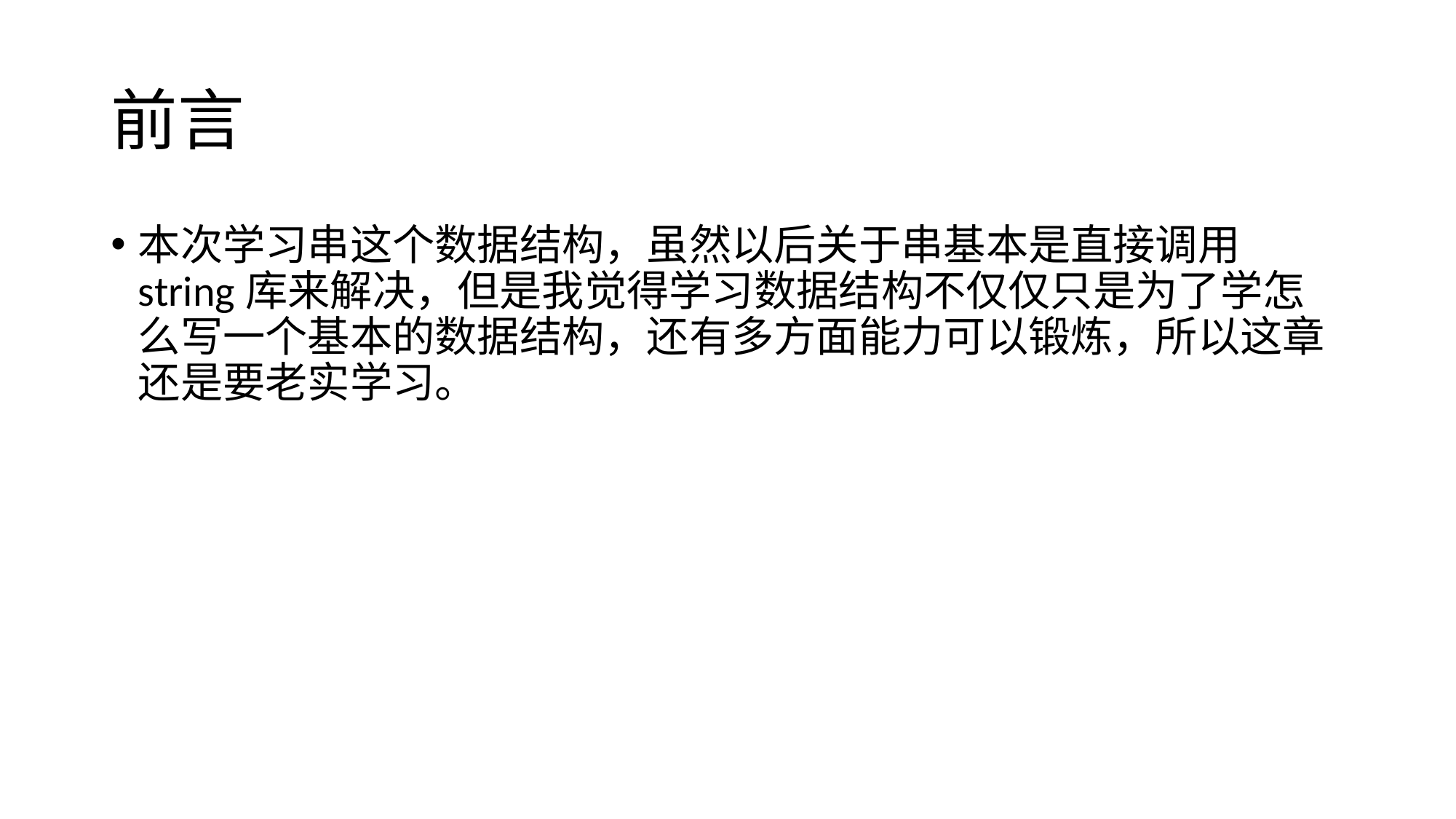

# 前言
本次学习串这个数据结构，虽然以后关于串基本是直接调用string库来解决，但是我觉得学习数据结构不仅仅只是为了学怎么写一个基本的数据结构，还有多方面能力可以锻炼，所以这章还是要老实学习。